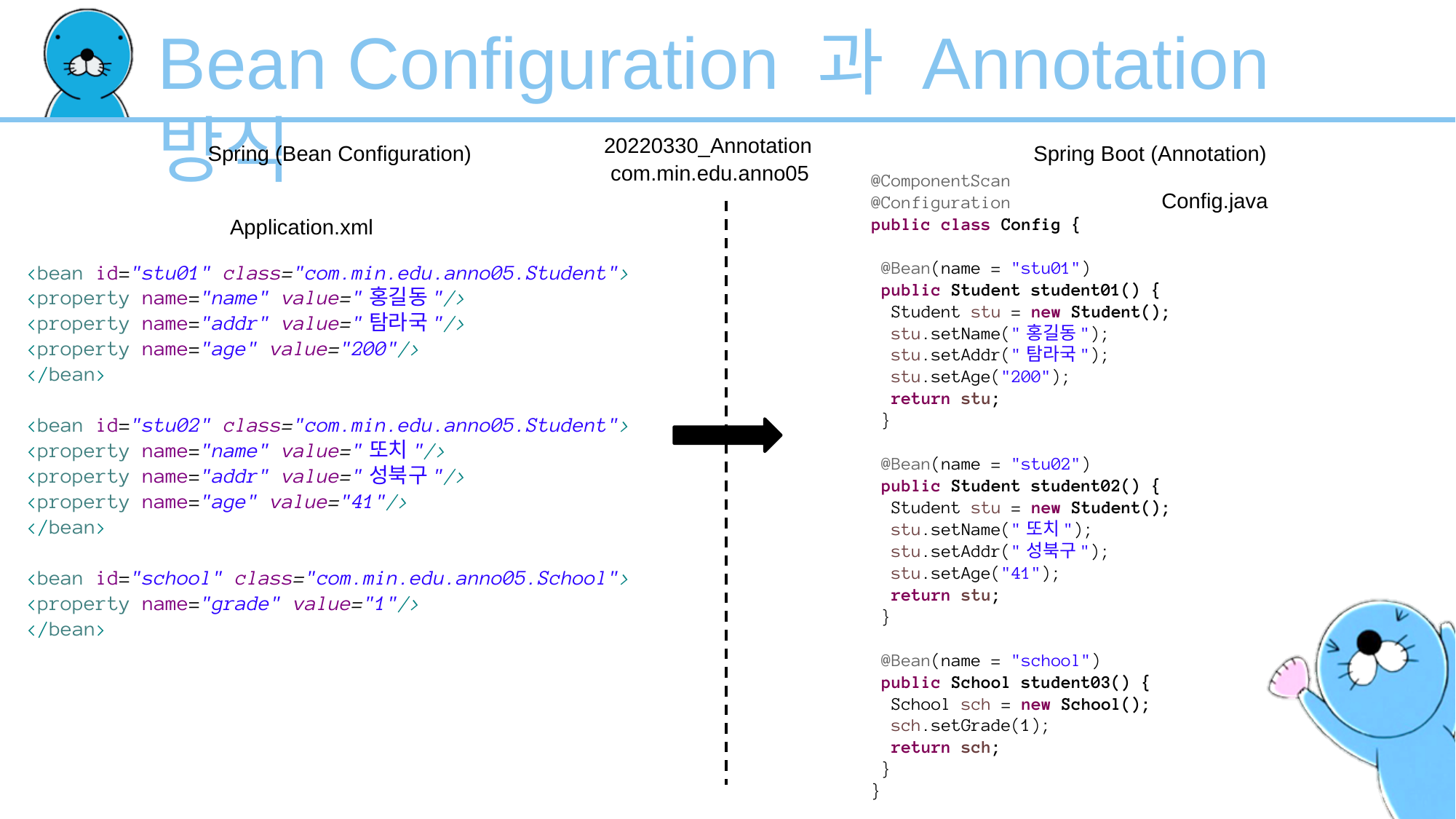

Bean Configuration 과 Annotation 방식
20220330_Annotation
Spring Boot (Annotation)
Spring (Bean Configuration)
com.min.edu.anno05
@ComponentScan
@Configuration
public class Config {

 @Bean(name = "stu01")
 public Student student01() {
  Student stu = new Student();
  stu.setName("홍길동");
  stu.setAddr("탐라국");
  stu.setAge("200");
  return stu;
 }

 @Bean(name = "stu02")
 public Student student02() {
  Student stu = new Student();
  stu.setName("또치");
  stu.setAddr("성북구");
  stu.setAge("41");
  return stu;
 }

 @Bean(name = "school")
 public School student03() {
  School sch = new School();
  sch.setGrade(1);
  return sch;
 }
}
Config.java
Application.xml
<bean id="stu01" class="com.min.edu.anno05.Student">
<property name="name" value="홍길동"/>
<property name="addr" value="탐라국"/>
<property name="age" value="200"/>
</bean>

<bean id="stu02" class="com.min.edu.anno05.Student">
<property name="name" value="또치"/>
<property name="addr" value="성북구"/>
<property name="age" value="41"/>
</bean>

<bean id="school" class="com.min.edu.anno05.School">
<property name="grade" value="1"/>
</bean>